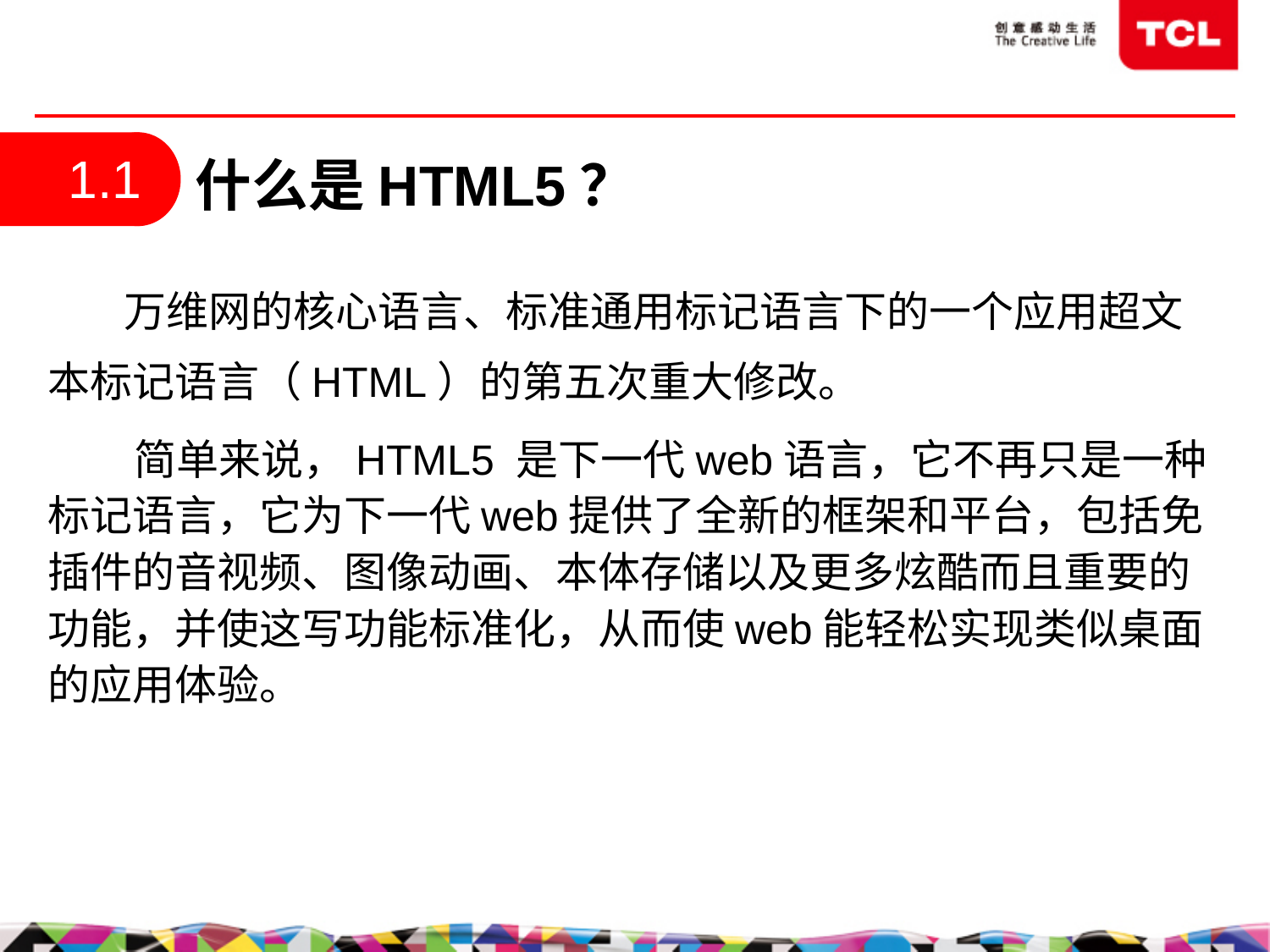

1.1
什么是HTML5？
       万维网的核心语言、标准通用标记语言下的一个应用超文本标记语言（HTML）的第五次重大修改。
        简单来说，HTML5 是下一代web语言，它不再只是一种标记语言，它为下一代web提供了全新的框架和平台，包括免插件的音视频、图像动画、本体存储以及更多炫酷而且重要的功能，并使这写功能标准化，从而使web能轻松实现类似桌面的应用体验。